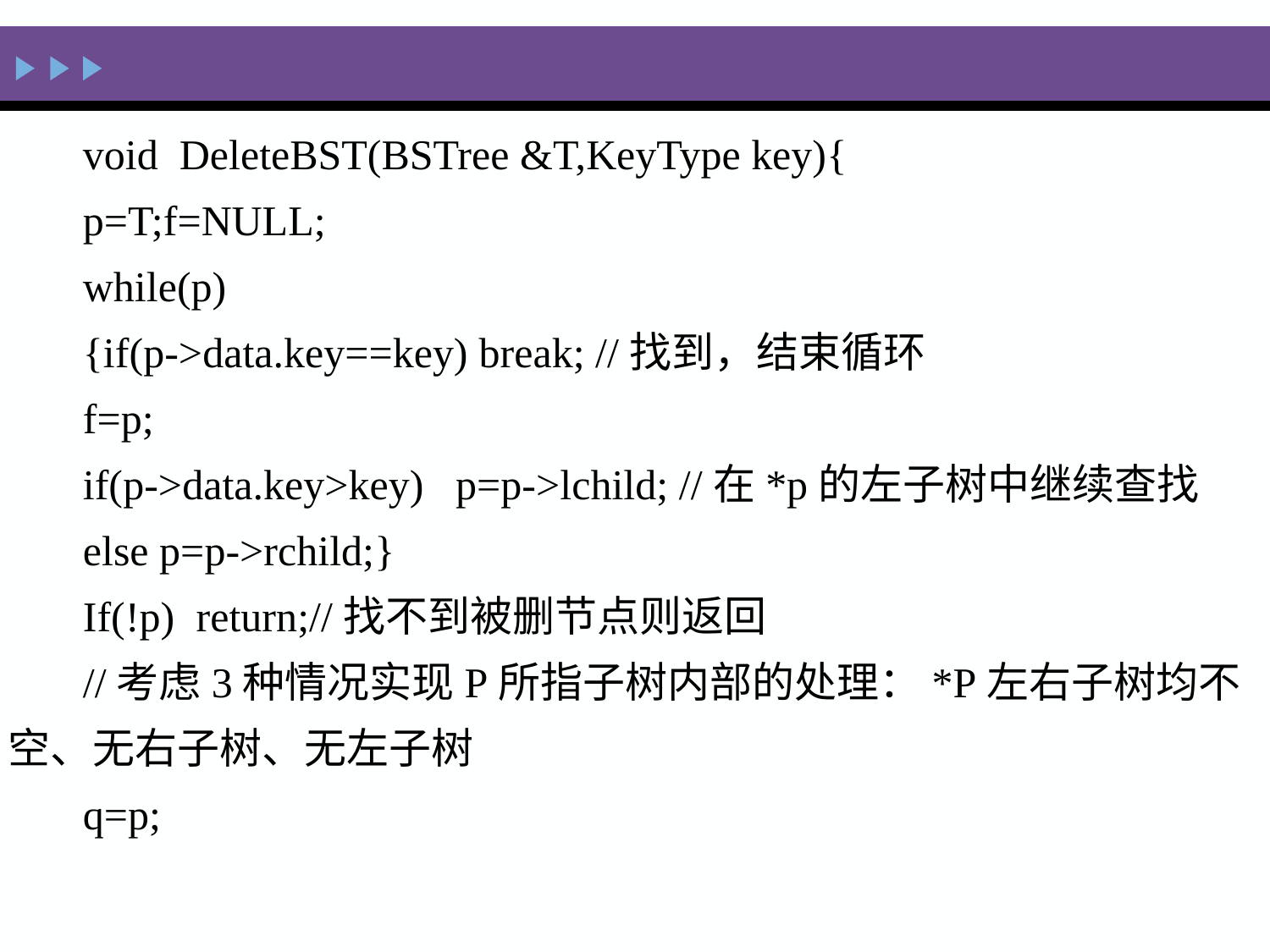

#
void  DeleteBST(BSTree &T,KeyType key){
p=T;f=NULL;
while(p)
{if(p->data.key==key) break; //找到，结束循环
f=p;
if(p->data.key>key)   p=p->lchild; //在*p的左子树中继续查找
else p=p->rchild;}
If(!p)  return;//找不到被删节点则返回
//考虑3种情况实现P所指子树内部的处理：*P左右子树均不空、无右子树、无左子树
q=p;